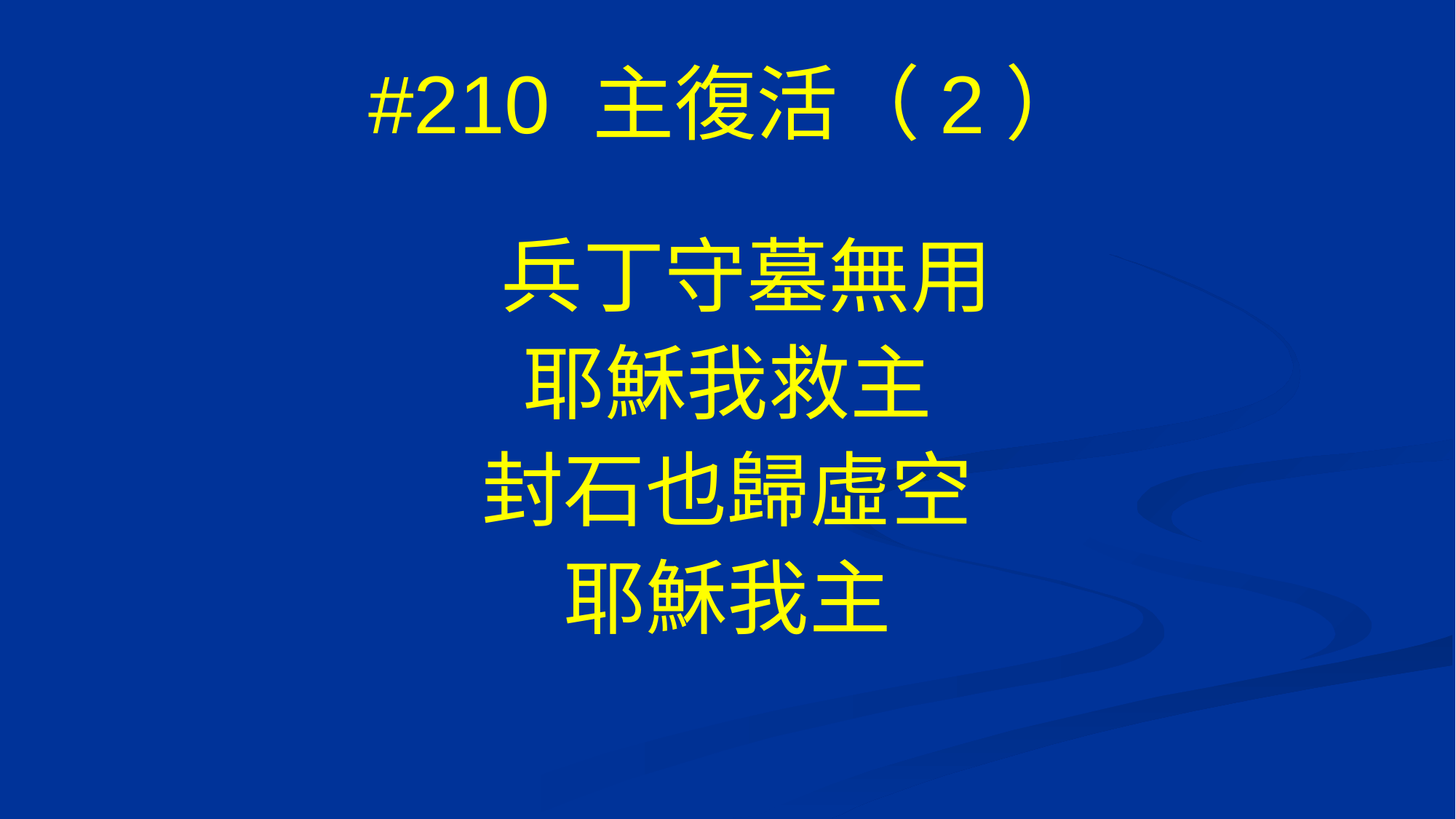

# #210 主復活（2）
 兵丁守墓無用
耶穌我救主
封石也歸虛空
耶穌我主